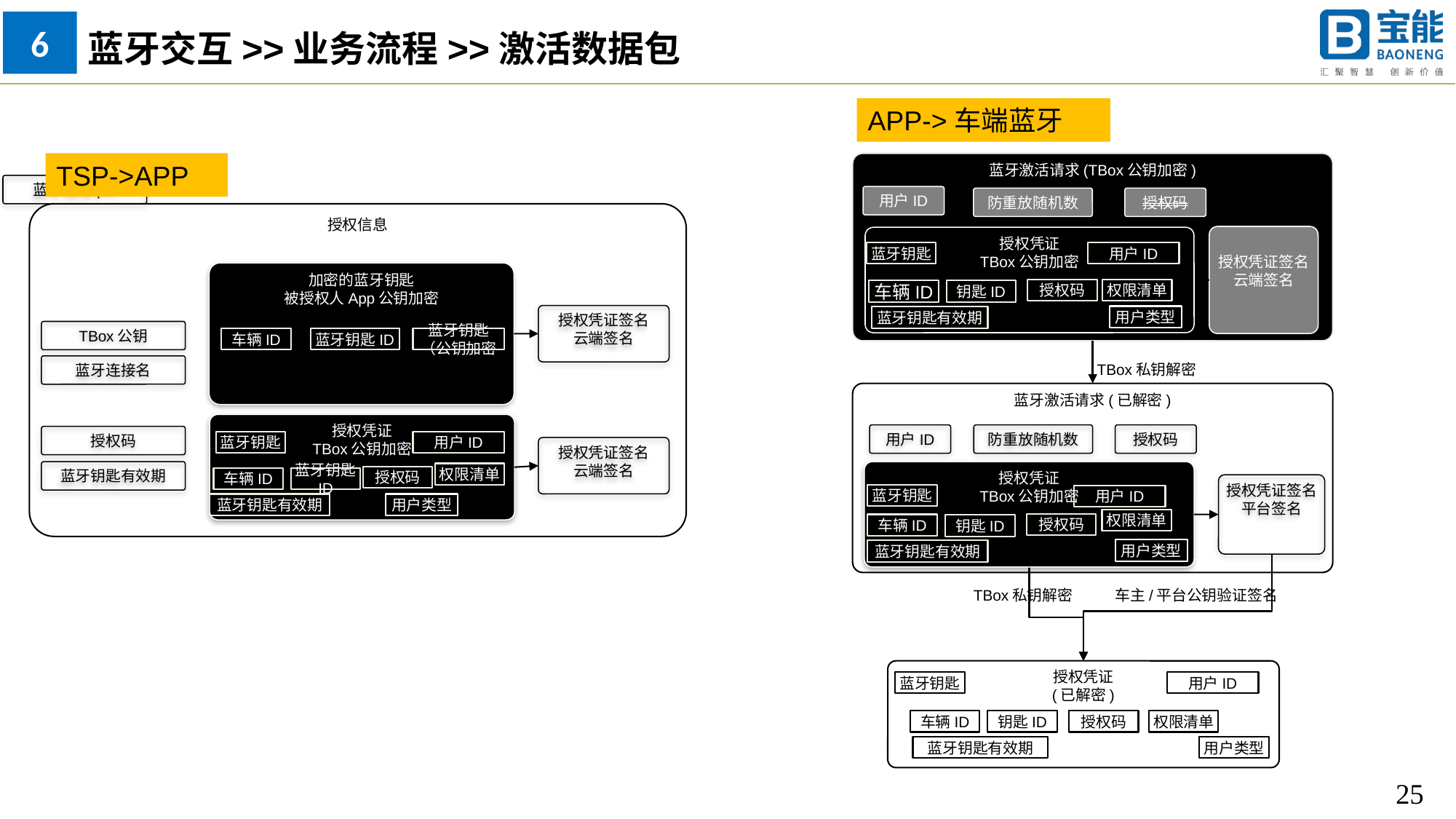

6
蓝牙交互>>业务流程>>激活数据包
APP->车端蓝牙
TSP->APP
蓝牙激活请求(TBox公钥加密)
蓝牙连接pin
用户ID
防重放随机数
授权码
授权信息
授权凭证签名
云端签名

授权凭证
TBox公钥加密

用户ID
蓝牙钥匙
加密的蓝牙钥匙
被授权人App公钥加密

权限清单
授权码
车辆ID
钥匙ID
授权凭证签名
云端签名
用户类型
蓝牙钥匙有效期
TBox公钥
蓝牙钥匙ID
蓝牙钥匙（公钥加密
车辆ID
蓝牙连接名
TBox私钥解密
蓝牙激活请求(已解密)
授权凭证
TBox公钥加密

用户ID
防重放随机数
授权码
授权码
用户ID
蓝牙钥匙
授权凭证签名
云端签名
蓝牙钥匙有效期
授权凭证
TBox公钥加密

权限清单
授权码
车辆ID
蓝牙钥匙ID
授权凭证签名
平台签名

蓝牙钥匙
用户ID
蓝牙钥匙有效期
用户类型
权限清单
授权码
车辆ID
钥匙ID
用户类型
蓝牙钥匙有效期
TBox私钥解密
车主/平台公钥验证签名
授权凭证
(已解密)
用户ID
蓝牙钥匙
权限清单
车辆ID
钥匙ID
授权码
用户类型
蓝牙钥匙有效期